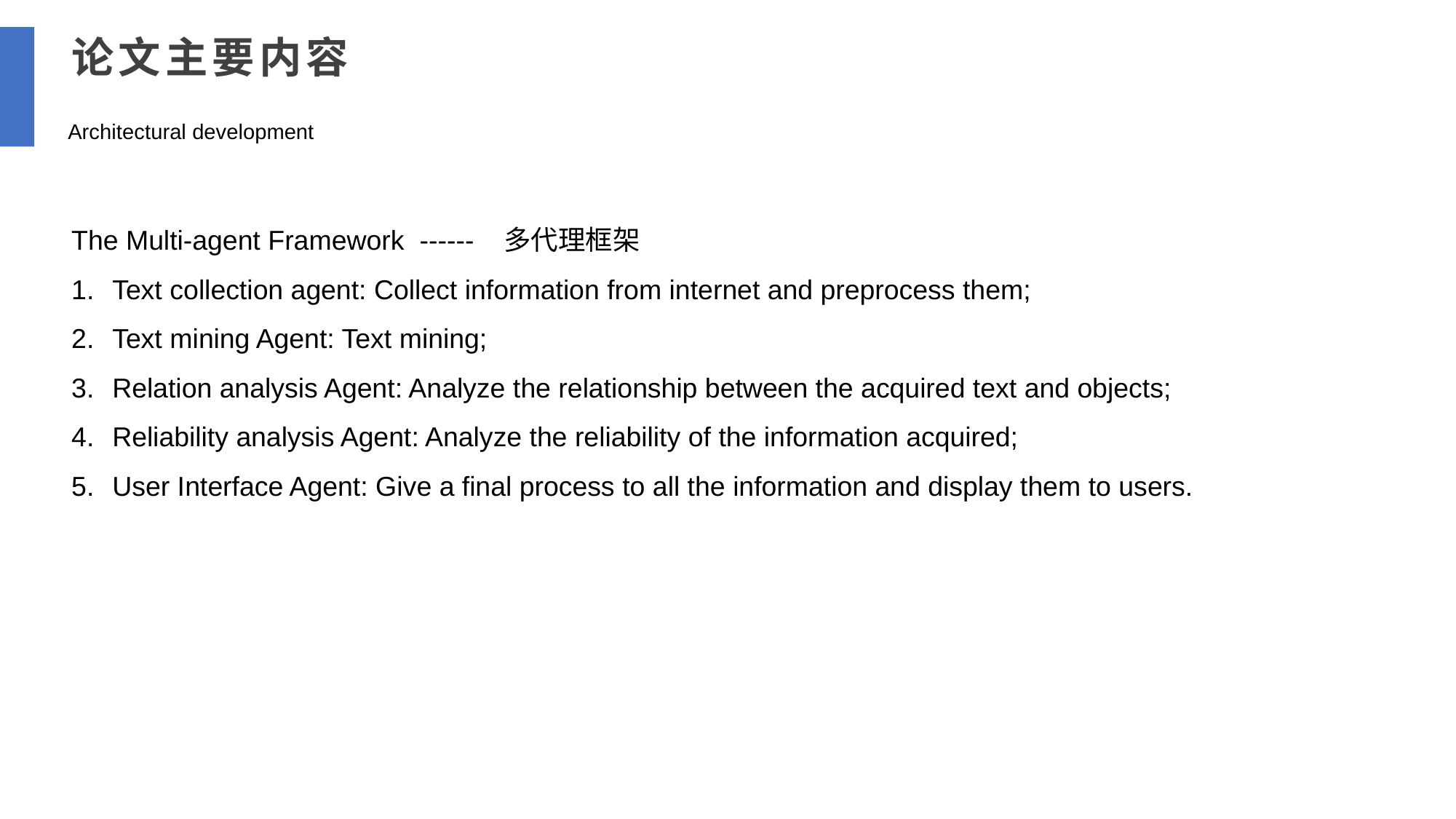

论文主要内容
Architectural development
The Multi-agent Framework  ------   多代理框架
Text collection agent: Collect information from internet and preprocess them;
Text mining Agent: Text mining;
Relation analysis Agent: Analyze the relationship between the acquired text and objects;
Reliability analysis Agent: Analyze the reliability of the information acquired;
User Interface Agent: Give a final process to all the information and display them to users.